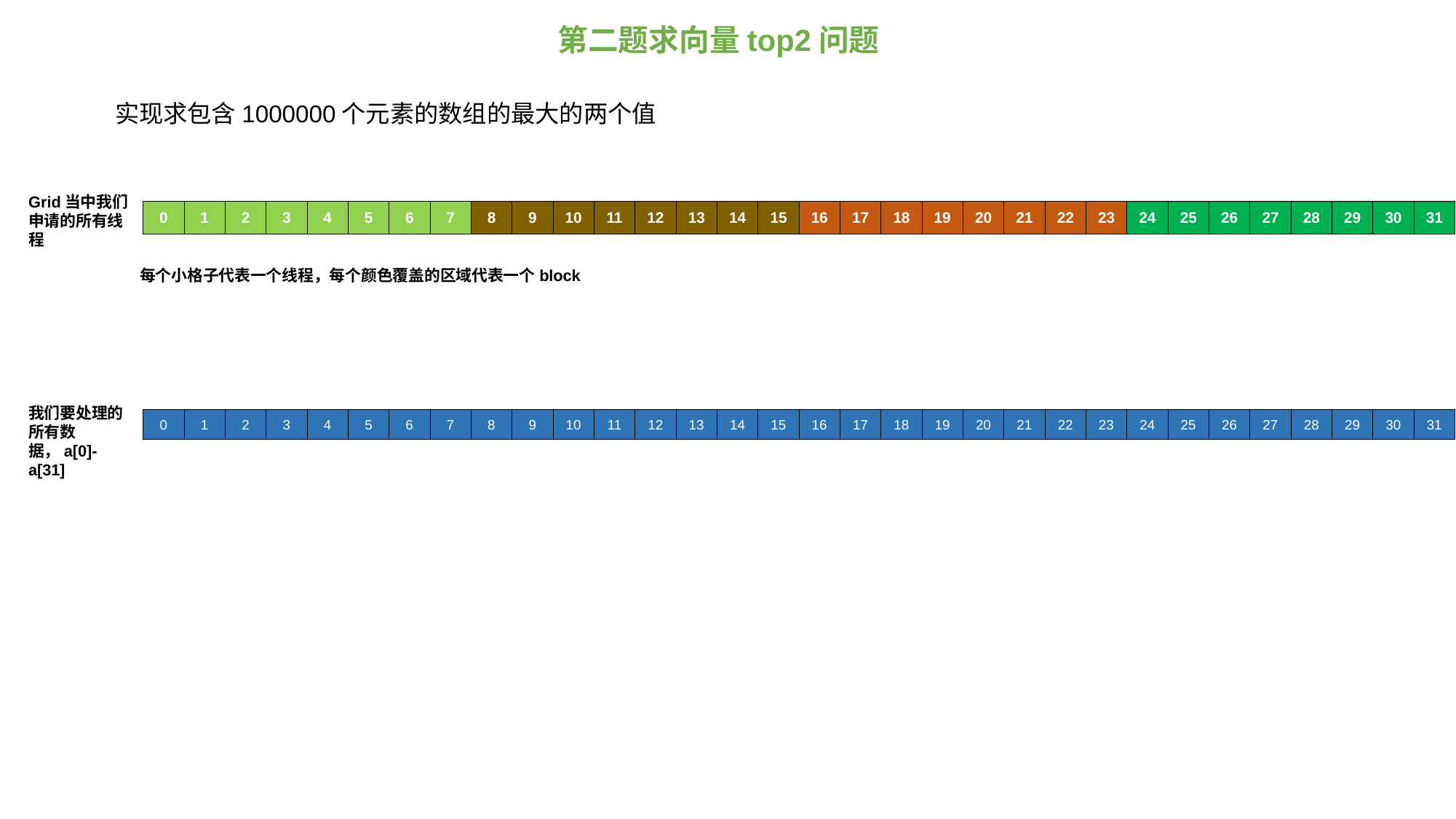

第二题求向量top2问题
实现求包含1000000个元素的数组的最大的两个值
Grid当中我们申请的所有线程
| 0 | 1 | 2 | 3 | 4 | 5 | 6 | 7 | 8 | 9 | 10 | 11 | 12 | 13 | 14 | 15 | 16 | 17 | 18 | 19 | 20 | 21 | 22 | 23 | 24 | 25 | 26 | 27 | 28 | 29 | 30 | 31 |
| --- | --- | --- | --- | --- | --- | --- | --- | --- | --- | --- | --- | --- | --- | --- | --- | --- | --- | --- | --- | --- | --- | --- | --- | --- | --- | --- | --- | --- | --- | --- | --- |
|  |  |  |  |  |  |  |  |  |  |  |  |  |  |  |  |  |  |  |  |  |  |  |  |  |  |  |  |  |  |  |  |
每个小格子代表一个线程，每个颜色覆盖的区域代表一个block
我们要处理的所有数据，a[0]-a[31]
| 0 | 1 | 2 | 3 | 4 | 5 | 6 | 7 | 8 | 9 | 10 | 11 | 12 | 13 | 14 | 15 | 16 | 17 | 18 | 19 | 20 | 21 | 22 | 23 | 24 | 25 | 26 | 27 | 28 | 29 | 30 | 31 |
| --- | --- | --- | --- | --- | --- | --- | --- | --- | --- | --- | --- | --- | --- | --- | --- | --- | --- | --- | --- | --- | --- | --- | --- | --- | --- | --- | --- | --- | --- | --- | --- |